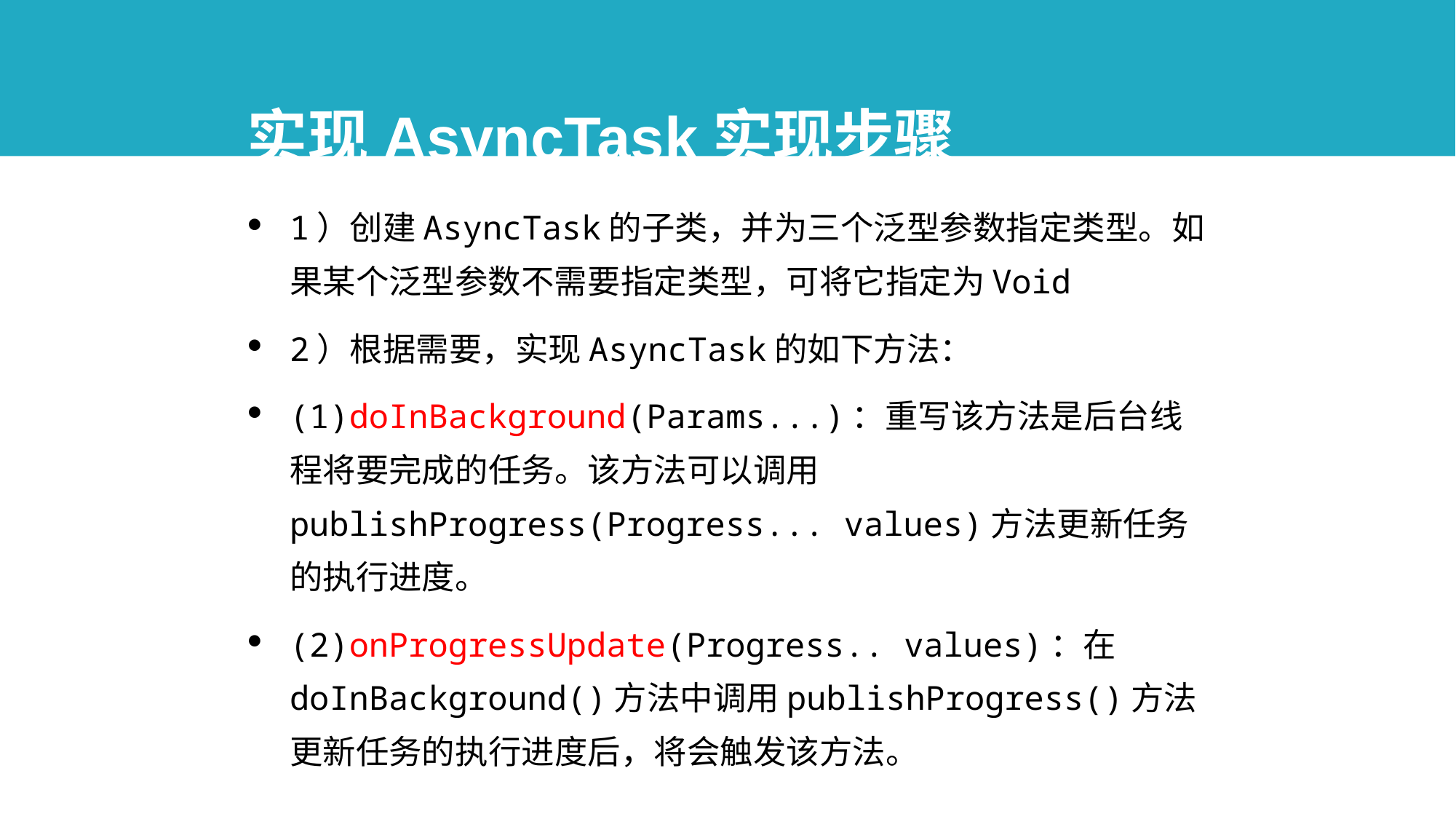

# 实现AsyncTask实现步骤
1）创建AsyncTask的子类，并为三个泛型参数指定类型。如果某个泛型参数不需要指定类型，可将它指定为Void
2）根据需要，实现AsyncTask的如下方法：
(1)doInBackground(Params...)：重写该方法是后台线程将要完成的任务。该方法可以调用publishProgress(Progress... values)方法更新任务的执行进度。
(2)onProgressUpdate(Progress.. values)：在doInBackground()方法中调用publishProgress()方法更新任务的执行进度后，将会触发该方法。